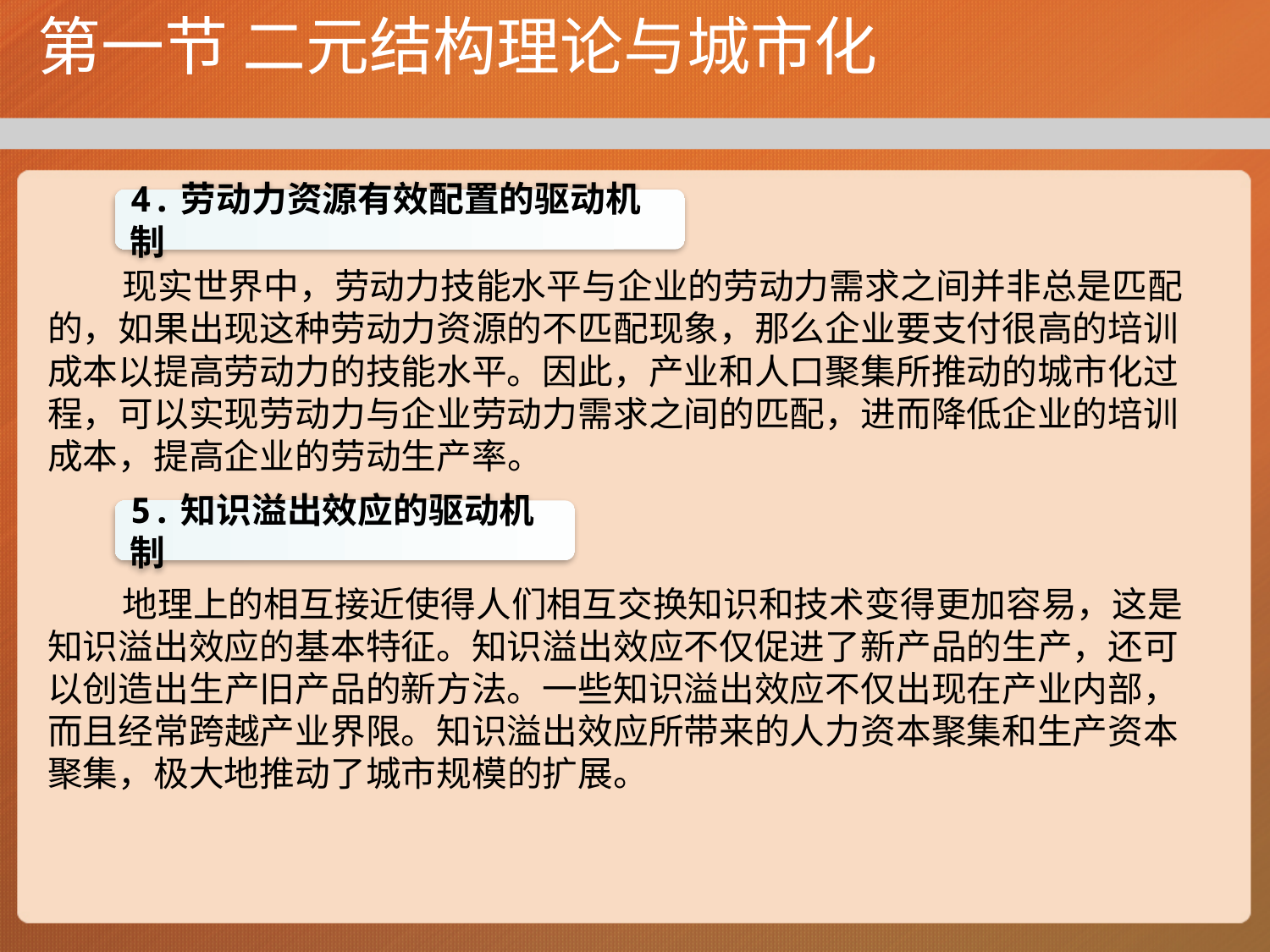

# 第一节 二元结构理论与城市化
4.劳动力资源有效配置的驱动机制

现实世界中，劳动力技能水平与企业的劳动力需求之间并非总是匹配的，如果出现这种劳动力资源的不匹配现象，那么企业要支付很高的培训成本以提高劳动力的技能水平。因此，产业和人口聚集所推动的城市化过程，可以实现劳动力与企业劳动力需求之间的匹配，进而降低企业的培训成本，提高企业的劳动生产率。

地理上的相互接近使得人们相互交换知识和技术变得更加容易，这是知识溢出效应的基本特征。知识溢出效应不仅促进了新产品的生产，还可以创造出生产旧产品的新方法。一些知识溢出效应不仅出现在产业内部，而且经常跨越产业界限。知识溢出效应所带来的人力资本聚集和生产资本聚集，极大地推动了城市规模的扩展。

5.知识溢出效应的驱动机制